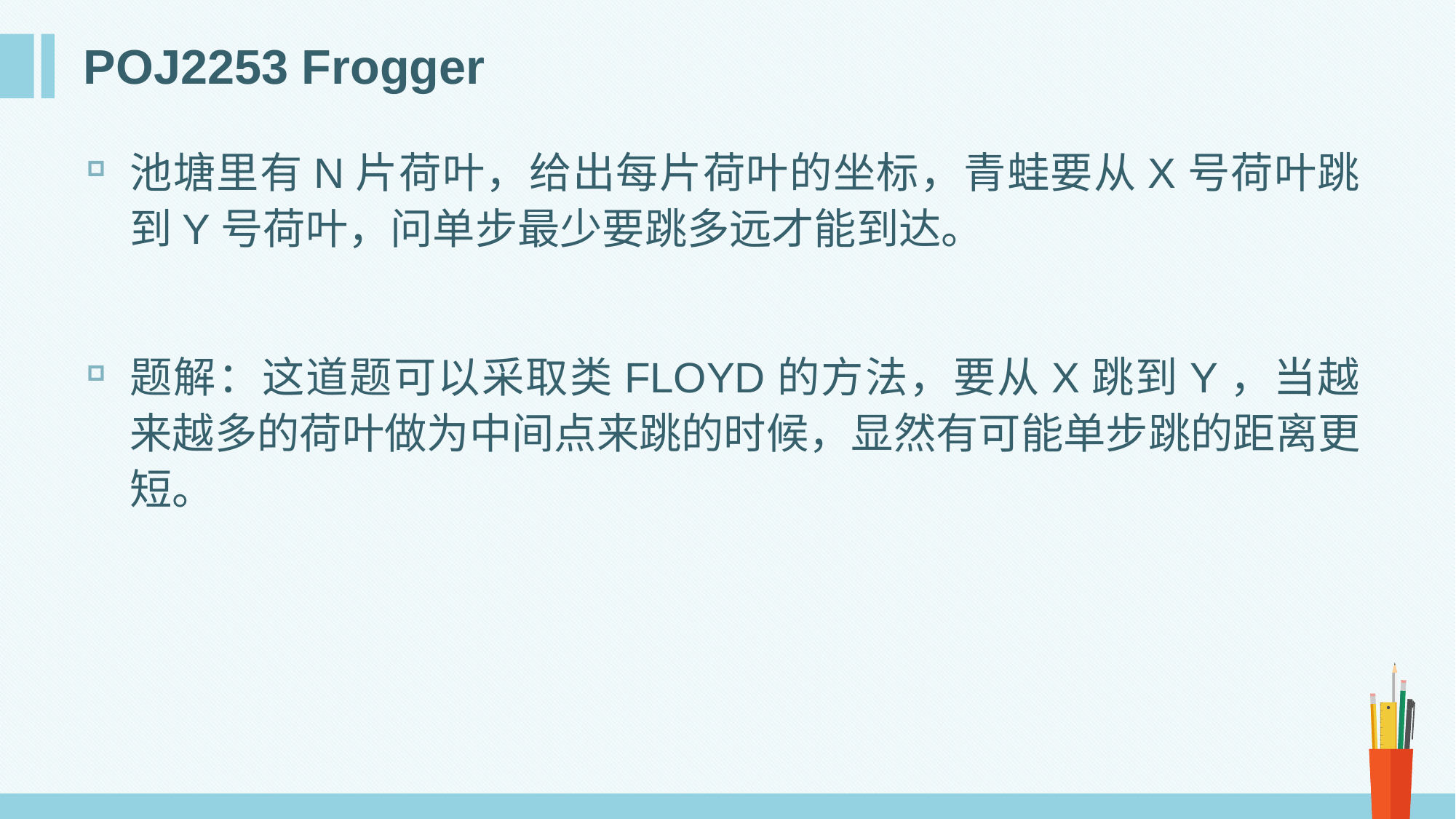

# POJ2253 Frogger
池塘里有N片荷叶，给出每片荷叶的坐标，青蛙要从X号荷叶跳到Y号荷叶，问单步最少要跳多远才能到达。

题解：这道题可以采取类FLOYD的方法，要从X跳到Y，当越来越多的荷叶做为中间点来跳的时候，显然有可能单步跳的距离更短。